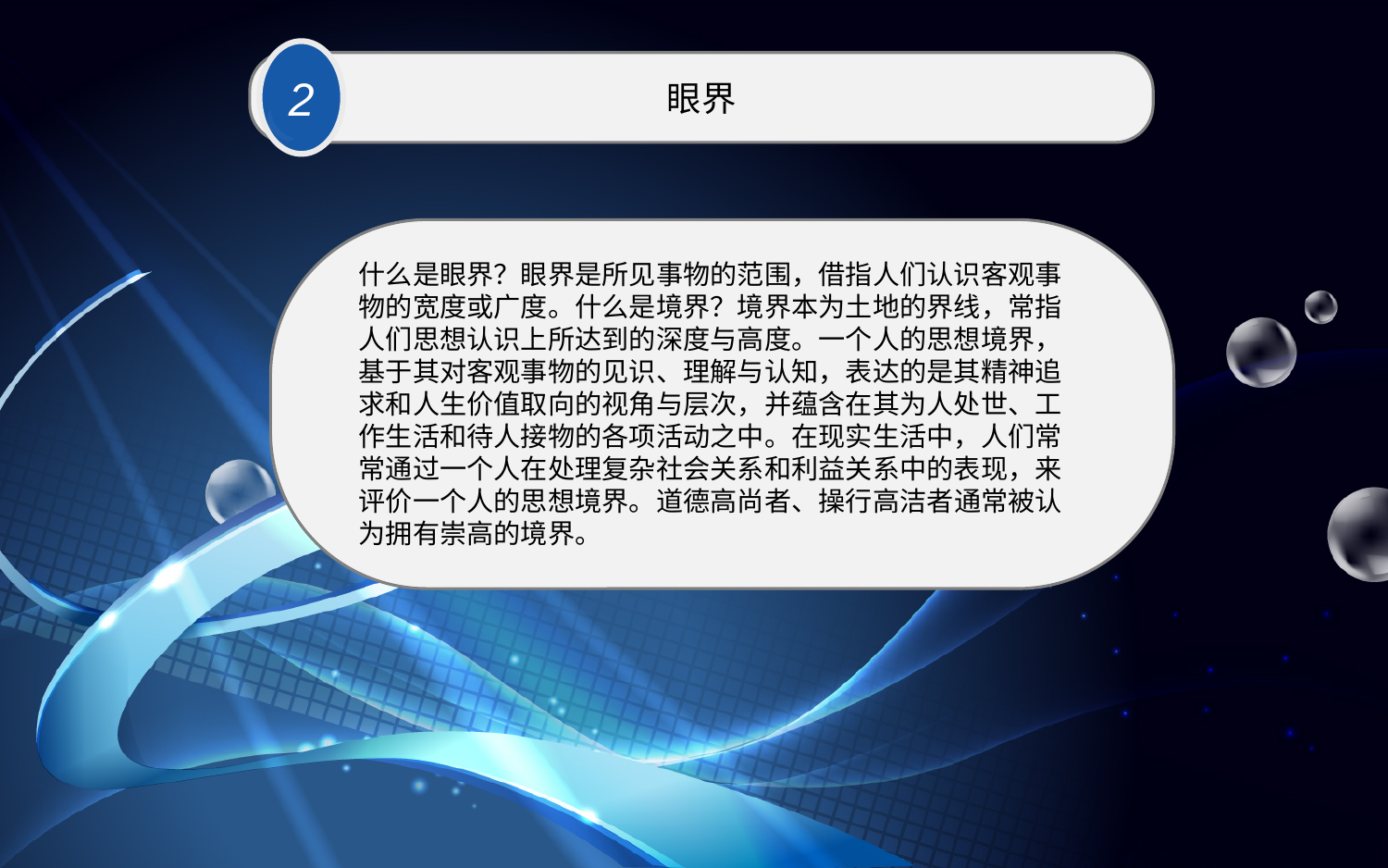

眼界
2

什么是眼界？眼界是所见事物的范围，借指人们认识客观事物的宽度或广度。什么是境界？境界本为土地的界线，常指人们思想认识上所达到的深度与高度。一个人的思想境界，基于其对客观事物的见识、理解与认知，表达的是其精神追求和人生价值取向的视角与层次，并蕴含在其为人处世、工作生活和待人接物的各项活动之中。在现实生活中，人们常常通过一个人在处理复杂社会关系和利益关系中的表现，来评价一个人的思想境界。道德高尚者、操行高洁者通常被认为拥有崇高的境界。